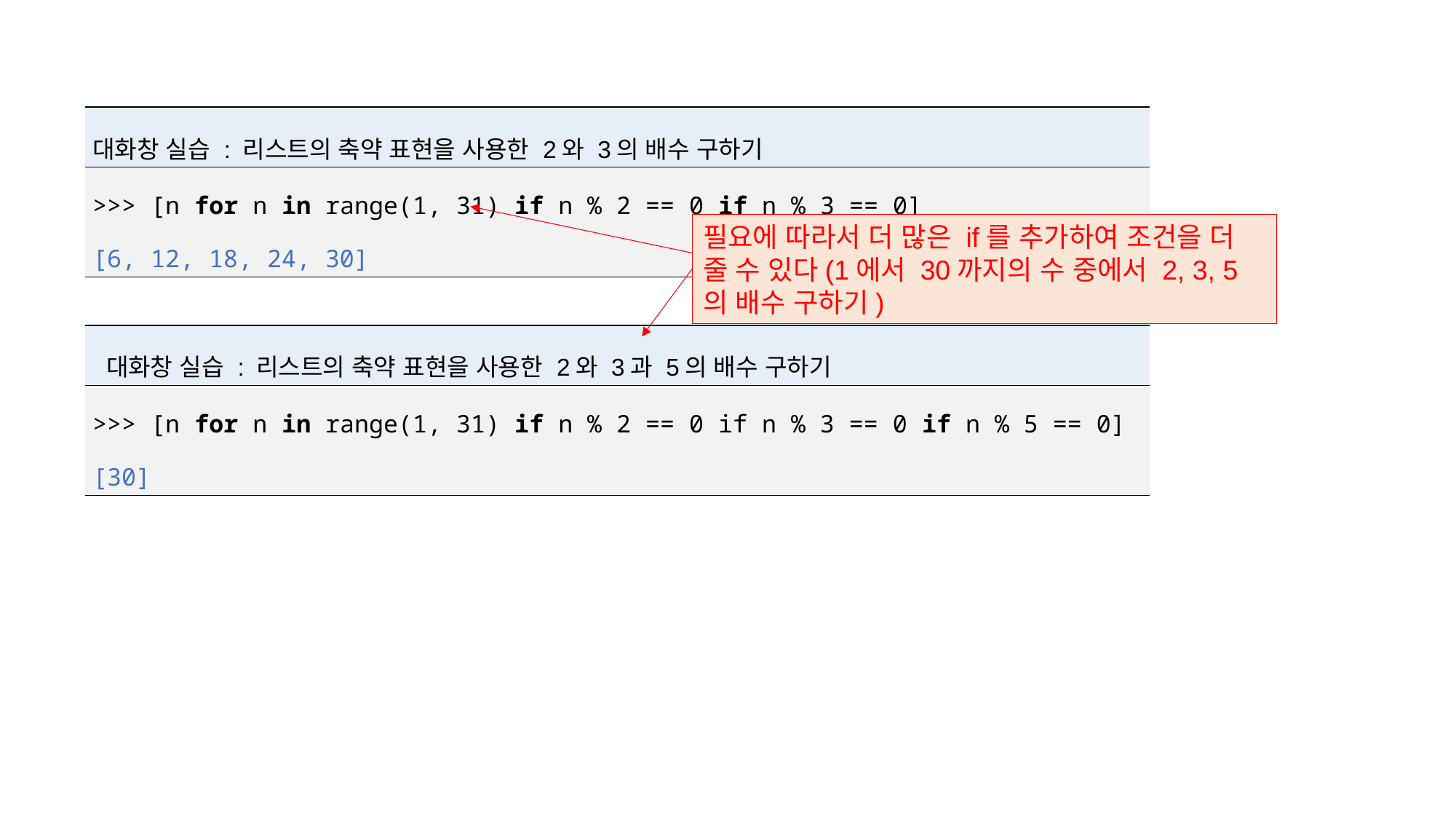

| 대화창 실습 : 리스트의 축약 표현을 사용한 2와 3의 배수 구하기 |
| --- |
| >>> [n for n in range(1, 31) if n % 2 == 0 if n % 3 == 0] [6, 12, 18, 24, 30] |
필요에 따라서 더 많은 if를 추가하여 조건을 더 줄 수 있다(1에서 30까지의 수 중에서 2, 3, 5의 배수 구하기)
| 대화창 실습 : 리스트의 축약 표현을 사용한 2와 3과 5의 배수 구하기 |
| --- |
| >>> [n for n in range(1, 31) if n % 2 == 0 if n % 3 == 0 if n % 5 == 0] [30] |